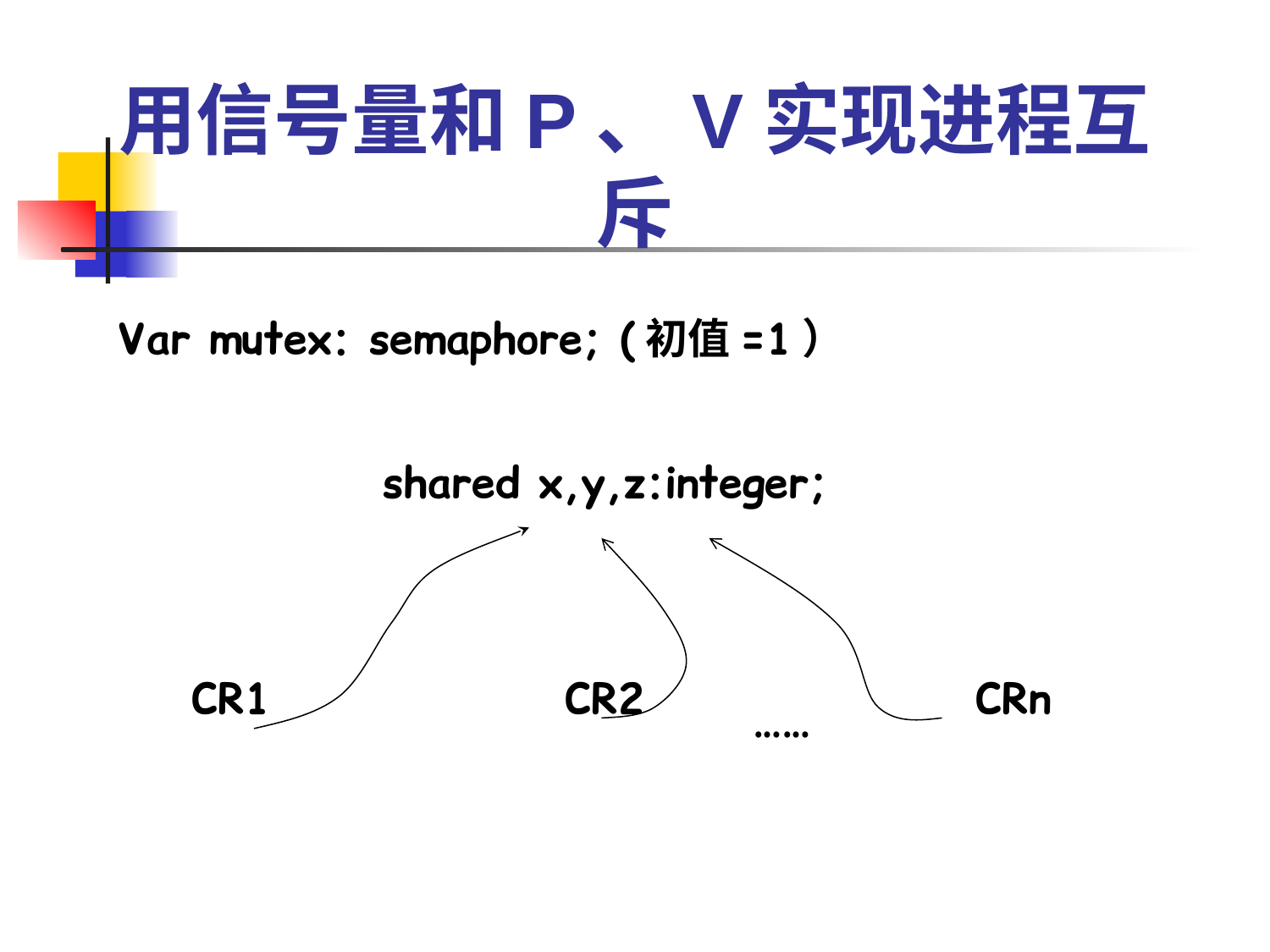

用信号量和P、V实现进程互斥
Var mutex: semaphore; (初值=1）

                         shared x,y,z:integer;

    CR1                CR2                  CRn

……